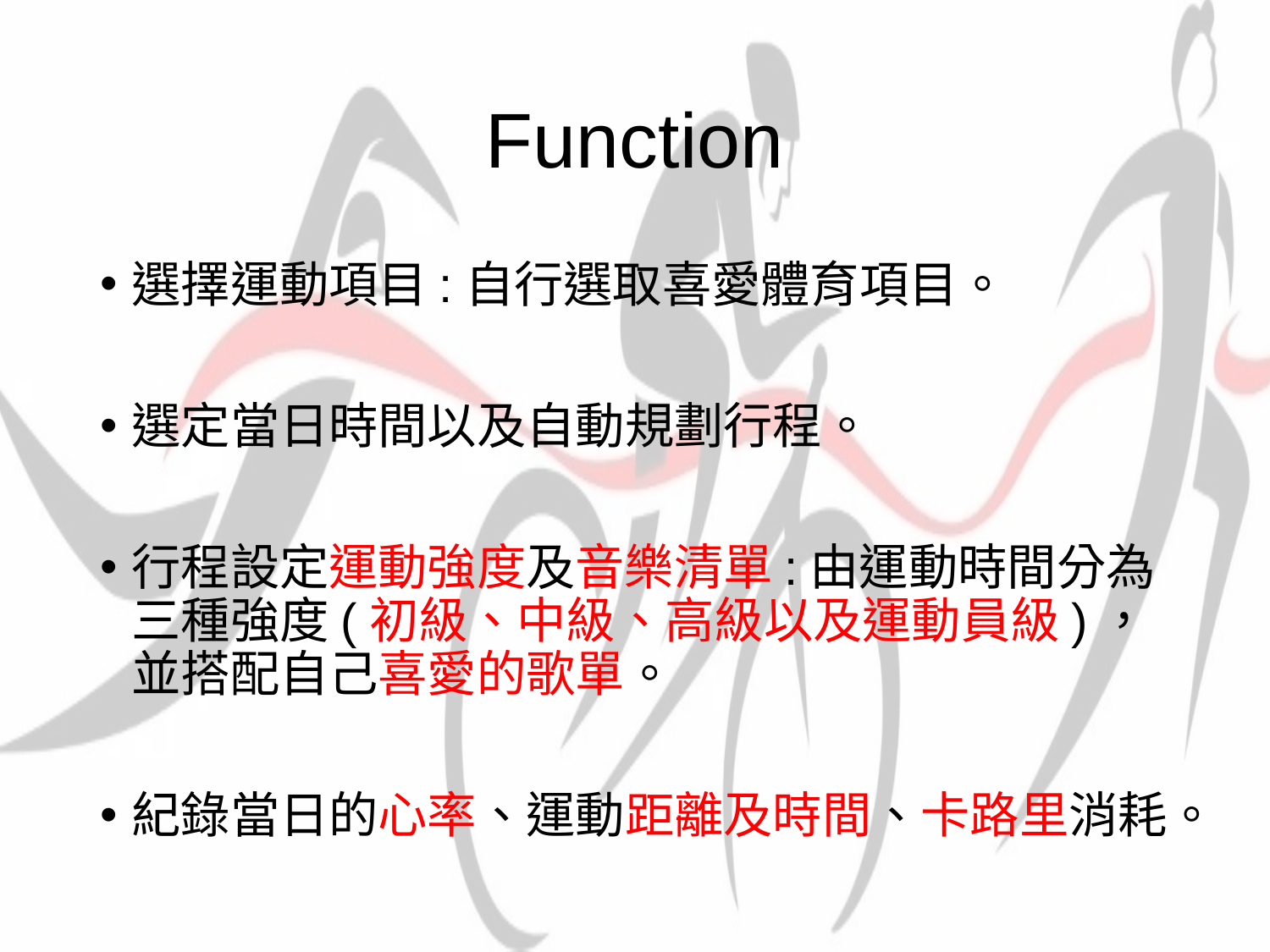

# Function
選擇運動項目:自行選取喜愛體育項目。

選定當日時間以及自動規劃行程。

行程設定運動強度及音樂清單:由運動時間分為三種強度(初級、中級、高級以及運動員級)，並搭配自己喜愛的歌單。

紀錄當日的心率、運動距離及時間、卡路里消耗。